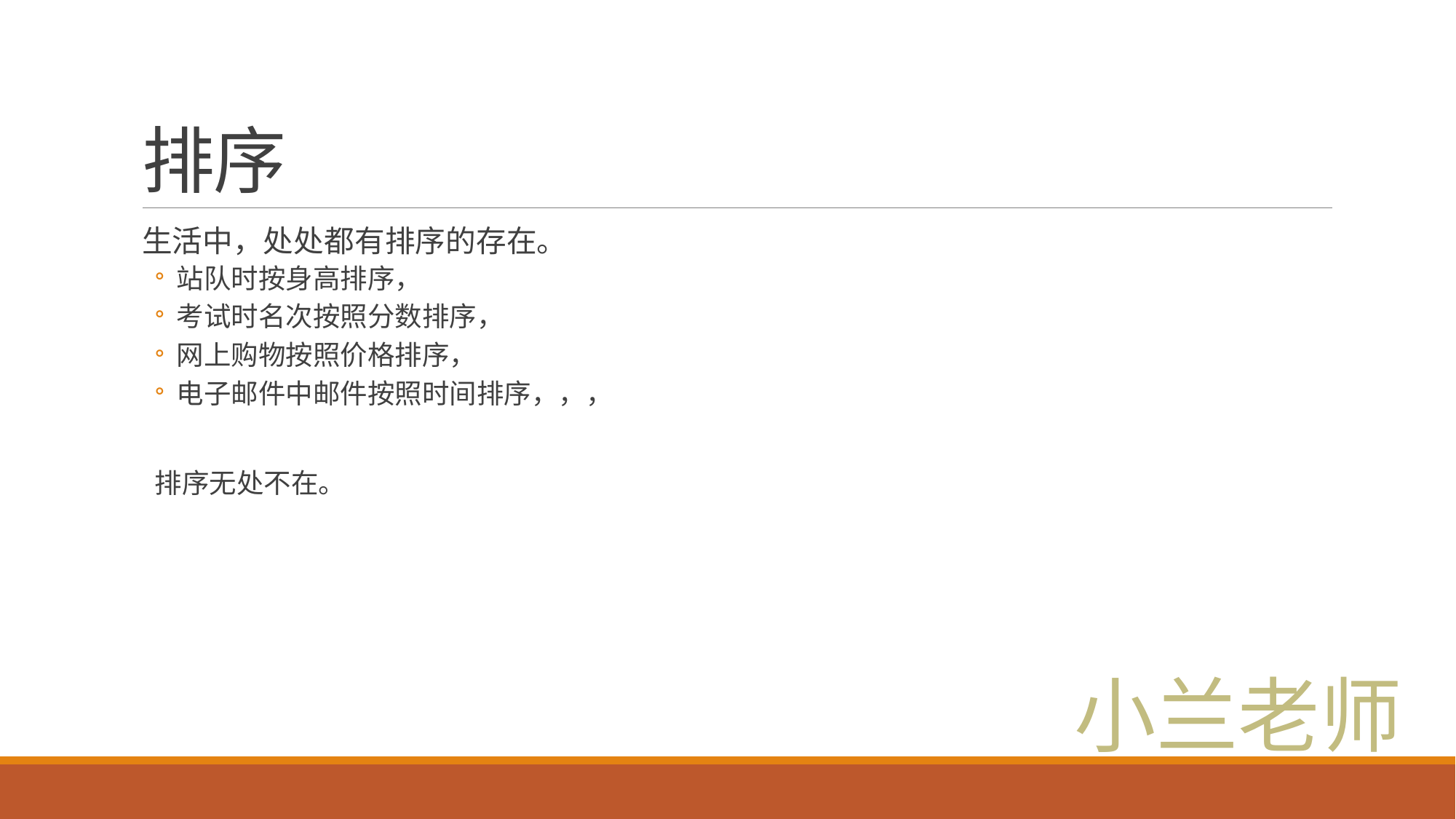

# 排序
生活中，处处都有排序的存在。
站队时按身高排序，
考试时名次按照分数排序，
网上购物按照价格排序，
电子邮件中邮件按照时间排序，，，

排序无处不在。